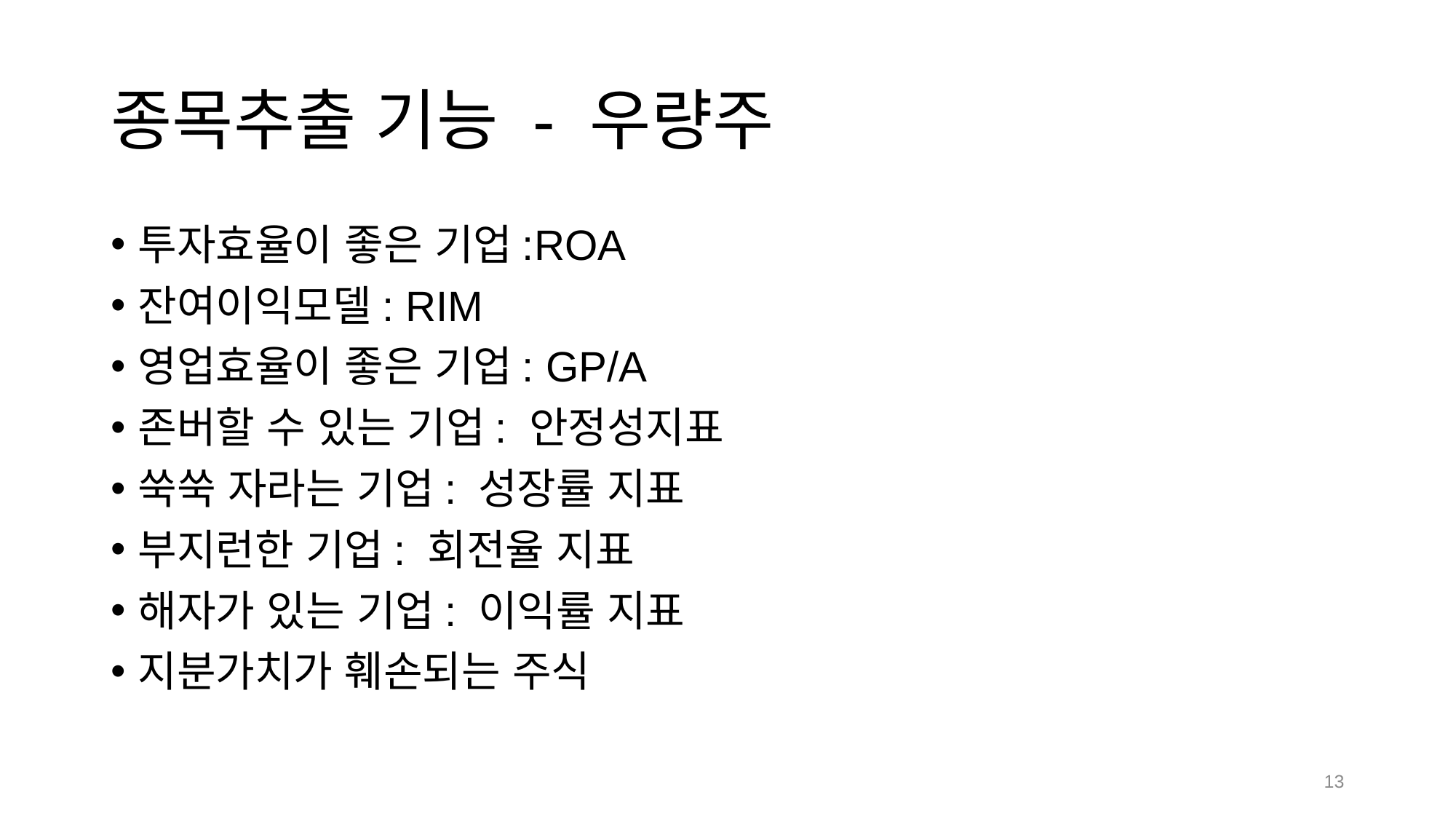

# 종목추출 기능 - 우량주
투자효율이 좋은 기업:ROA
잔여이익모델: RIM
영업효율이 좋은 기업: GP/A
존버할 수 있는 기업: 안정성지표
쑥쑥 자라는 기업: 성장률 지표
부지런한 기업: 회전율 지표
해자가 있는 기업: 이익률 지표
지분가치가 훼손되는 주식
13